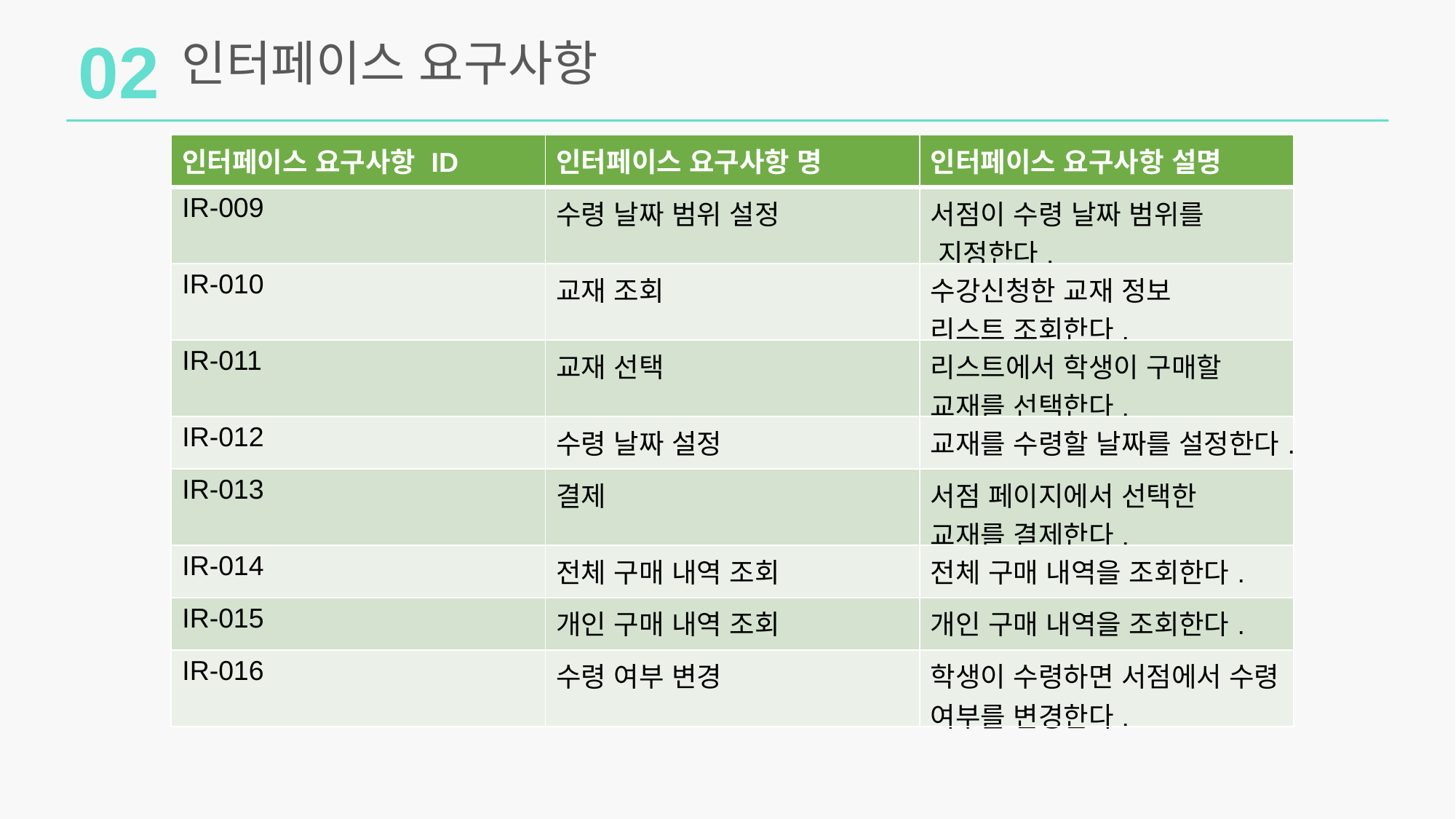

02
인터페이스 요구사항

| 인터페이스 요구사항 ID | 인터페이스 요구사항 명 | 인터페이스 요구사항 설명 |
| --- | --- | --- |
| IR-009 | 수령 날짜 범위 설정 | 서점이 수령 날짜 범위를 지정한다. |
| IR-010 | 교재 조회 | 수강신청한 교재 정보 리스트 조회한다. |
| IR-011 | 교재 선택 | 리스트에서 학생이 구매할 교재를 선택한다. |
| IR-012 | 수령 날짜 설정 | 교재를 수령할 날짜를 설정한다. |
| IR-013 | 결제 | 서점 페이지에서 선택한 교재를 결제한다. |
| IR-014 | 전체 구매 내역 조회 | 전체 구매 내역을 조회한다. |
| IR-015 | 개인 구매 내역 조회 | 개인 구매 내역을 조회한다. |
| IR-016 | 수령 여부 변경 | 학생이 수령하면 서점에서 수령 여부를 변경한다. |